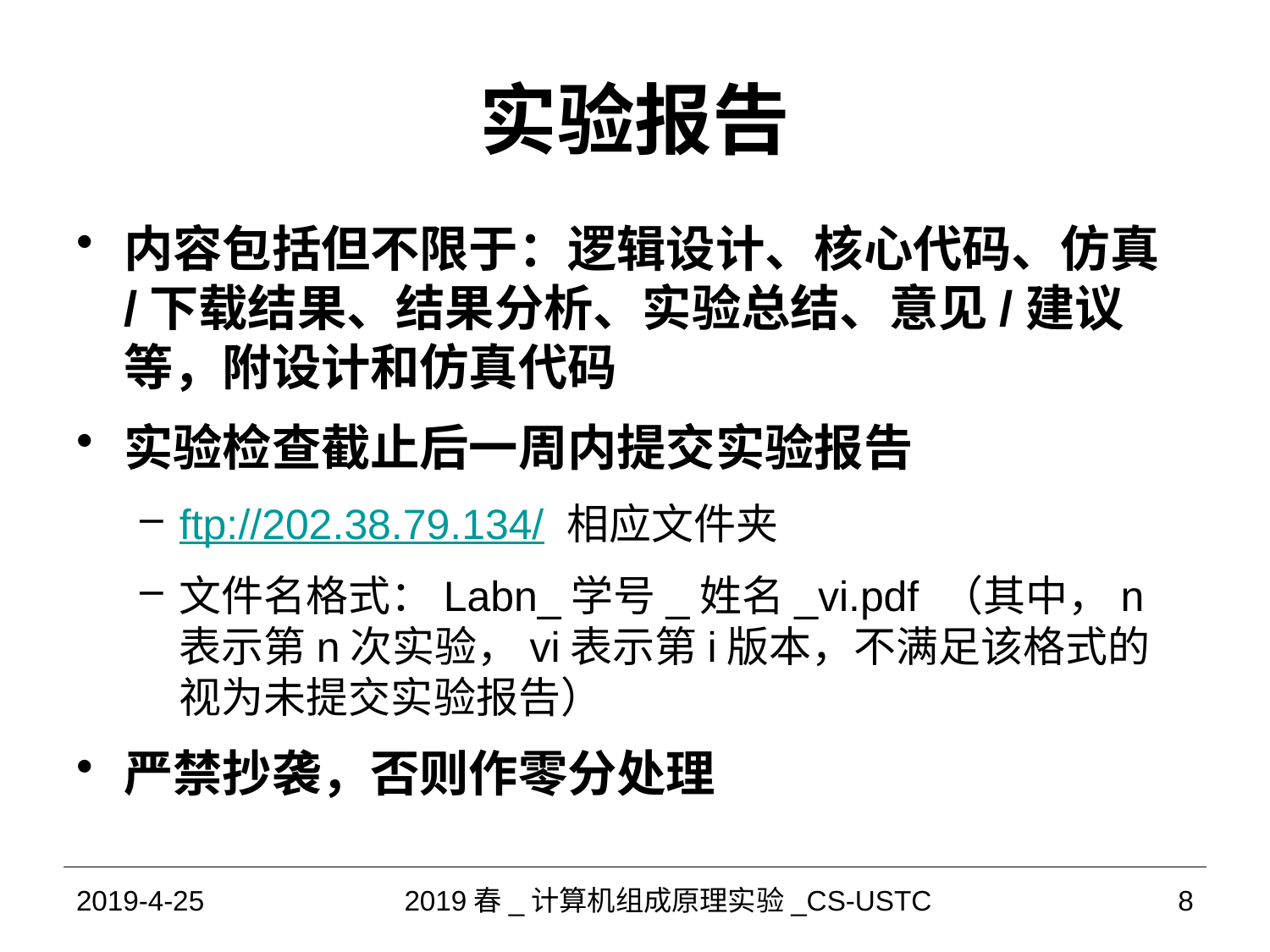

# 实验报告
内容包括但不限于：逻辑设计、核心代码、仿真/下载结果、结果分析、实验总结、意见/建议等，附设计和仿真代码
实验检查截止后一周内提交实验报告
ftp://202.38.79.134/ 相应文件夹
文件名格式：Labn_学号_姓名_vi.pdf （其中，n表示第n次实验，vi表示第i版本，不满足该格式的视为未提交实验报告）
严禁抄袭，否则作零分处理

2019-4-25
2019春_计算机组成原理实验_CS-USTC
8